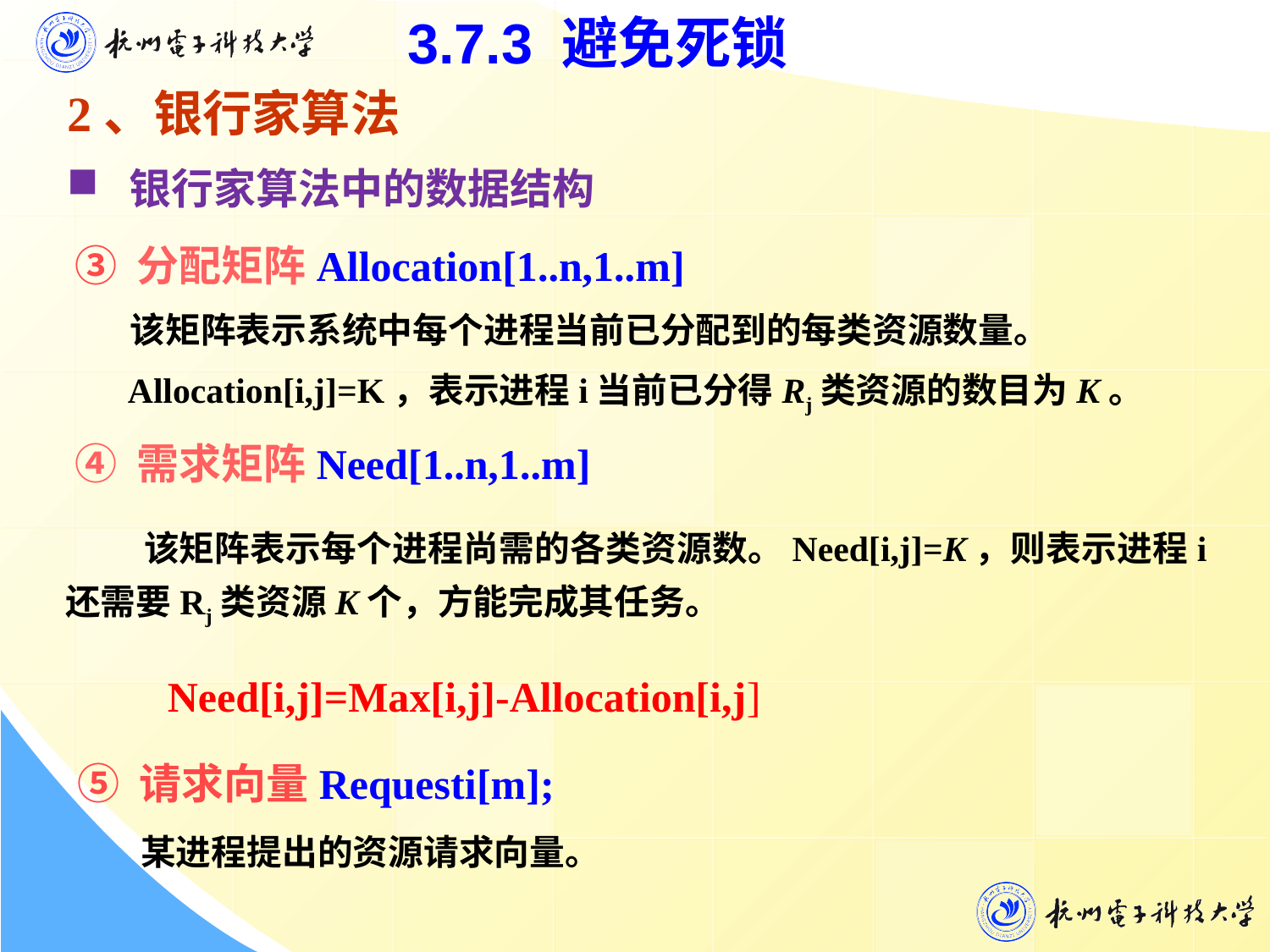

3.7.3 避免死锁
2、银行家算法
  银行家算法中的数据结构
 ③ 分配矩阵Allocation[1..n,1..m]
       该矩阵表示系统中每个进程当前已分配到的每类资源数量。
       Allocation[i,j]=K，表示进程i当前已分得Rj类资源的数目为K。
 ④ 需求矩阵Need[1..n,1..m]
       该矩阵表示每个进程尚需的各类资源数。Need[i,j]=K，则表示进程i还需要Rj类资源K个，方能完成其任务。
Need[i,j]=Max[i,j]-Allocation[i,j]
⑤ 请求向量Requesti[m];
       某进程提出的资源请求向量。